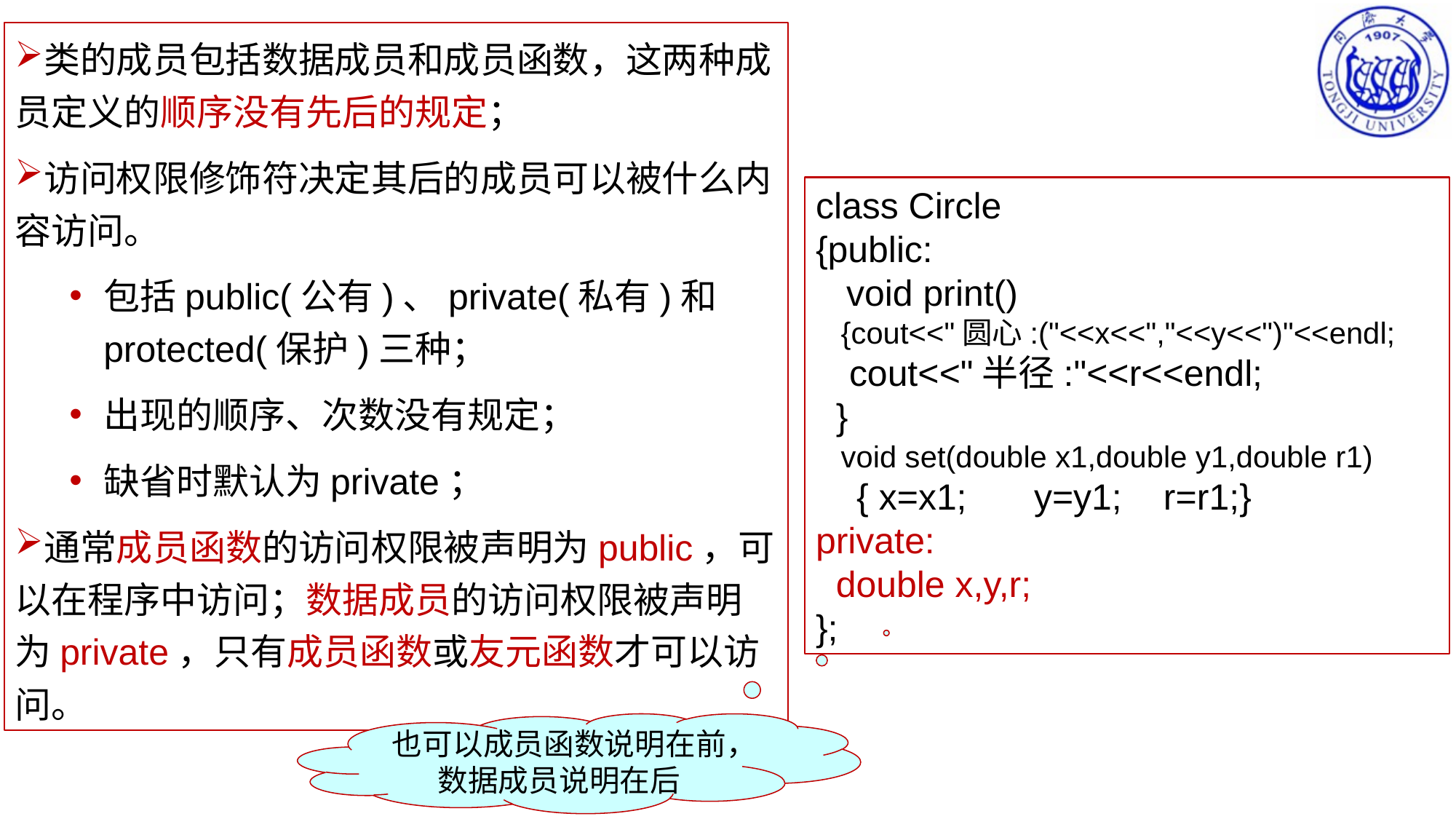

类的成员包括数据成员和成员函数，这两种成员定义的顺序没有先后的规定；
访问权限修饰符决定其后的成员可以被什么内容访问。
包括public(公有)、private(私有)和 protected(保护)三种；
出现的顺序、次数没有规定；
缺省时默认为private；
通常成员函数的访问权限被声明为public，可以在程序中访问；数据成员的访问权限被声明为private，只有成员函数或友元函数才可以访问。
class Circle
{public:
   void print()
   {cout<<"圆心:("<<x<<","<<y<<")"<<endl;
    cout<<"半径:"<<r<<endl;
  }
   void set(double x1,double y1,double r1)
    { x=x1; 	y=y1; 	  r=r1;}
private:
  double x,y,r;
};
也可以成员函数说明在前，数据成员说明在后